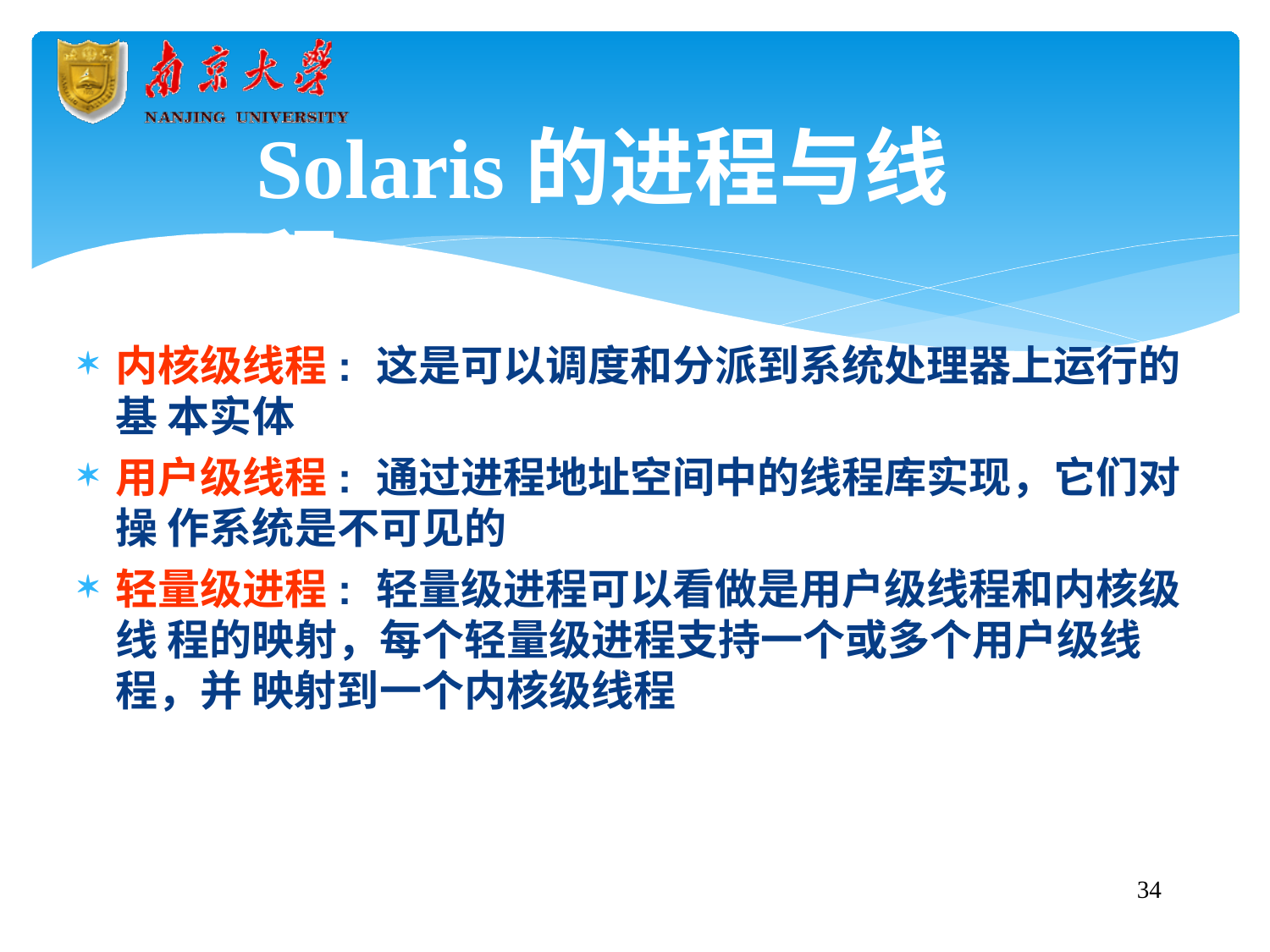

# Solaris的进程与线程
内核级线程: 这是可以调度和分派到系统处理器上运行的基 本实体
用户级线程: 通过进程地址空间中的线程库实现，它们对操 作系统是不可见的
轻量级进程: 轻量级进程可以看做是用户级线程和内核级线 程的映射，每个轻量级进程支持一个或多个用户级线程，并 映射到一个内核级线程
34